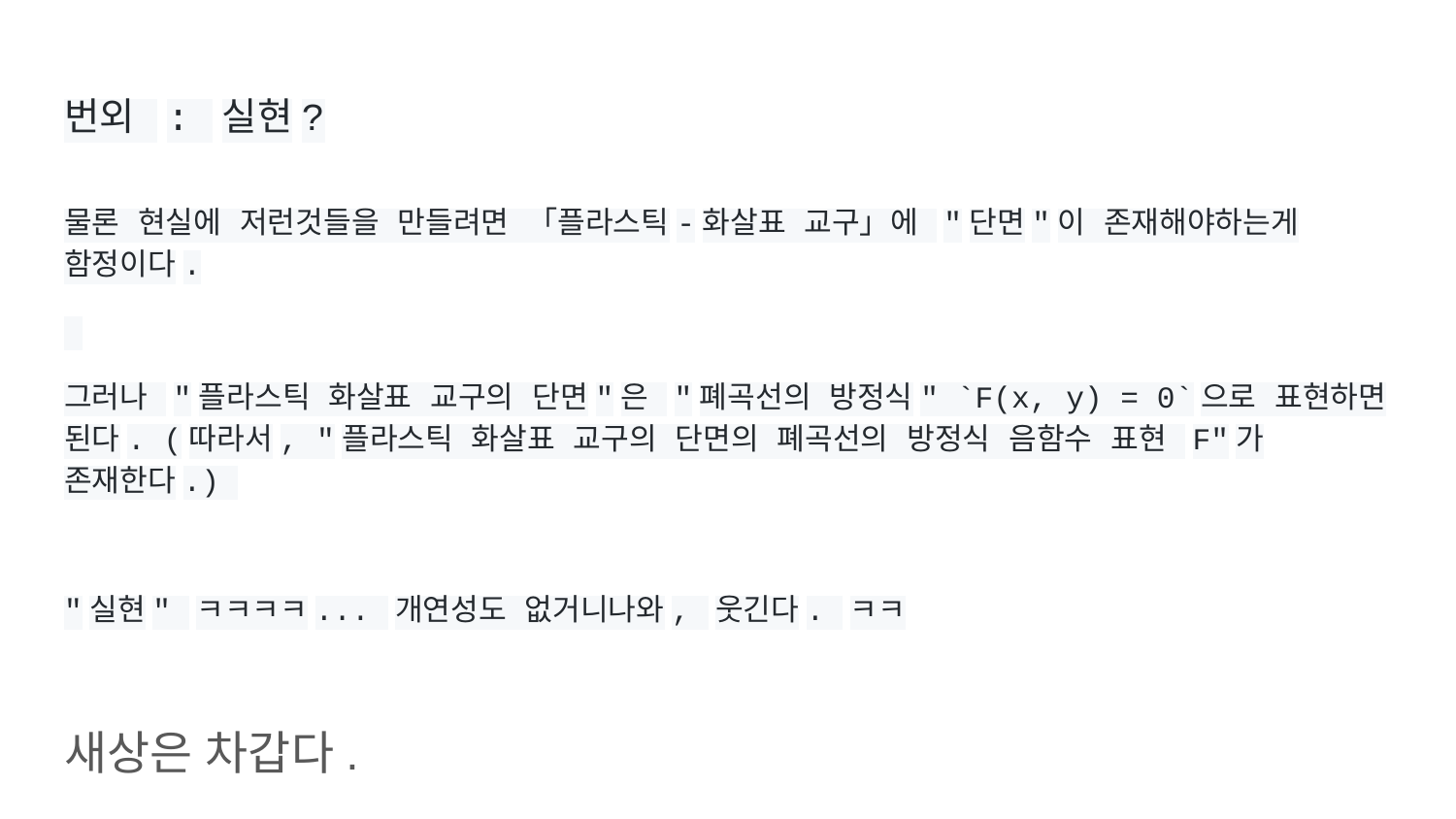

# 번외 : 실현?
물론 현실에 저런것들을 만들려면 「플라스틱-화살표 교구」에 "단면"이 존재해야하는게 함정이다.

그러나 "플라스틱 화살표 교구의 단면"은 "폐곡선의 방정식" `F(x, y) = 0`으로 표현하면 된다. (따라서, "플라스틱 화살표 교구의 단면의 폐곡선의 방정식 음함수 표현 F"가 존재한다.)

"실현" ㅋㅋㅋㅋ... 개연성도 없거니나와, 웃긴다. ㅋㅋ

새상은 차갑다.